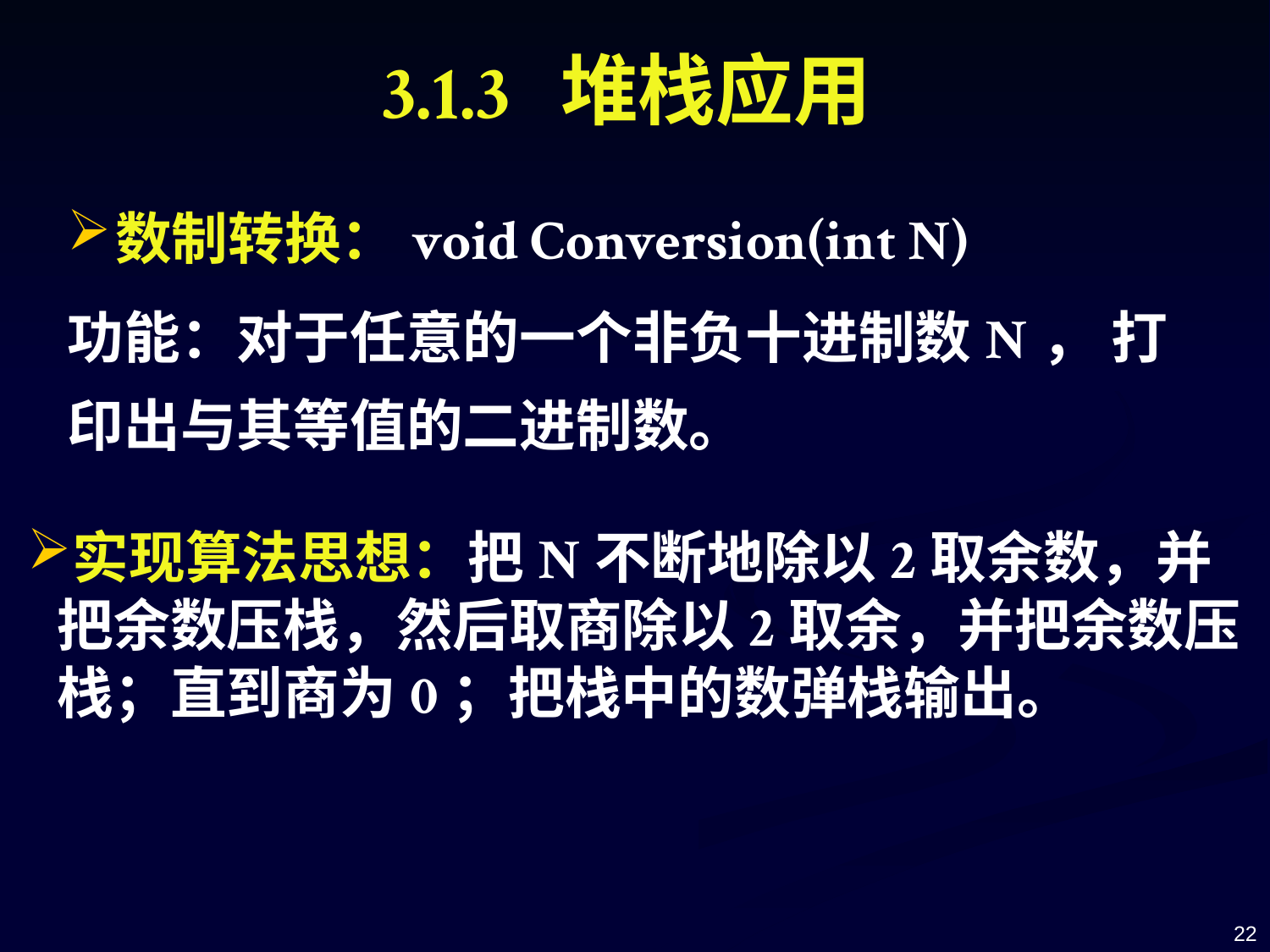

# 3.1.3  堆栈应用
数制转换：void Conversion(int N)
功能：对于任意的一个非负十进制数N， 打印出与其等值的二进制数。
实现算法思想：把N不断地除以2取余数，并把余数压栈，然后取商除以2取余，并把余数压栈；直到商为0；把栈中的数弹栈输出。
22